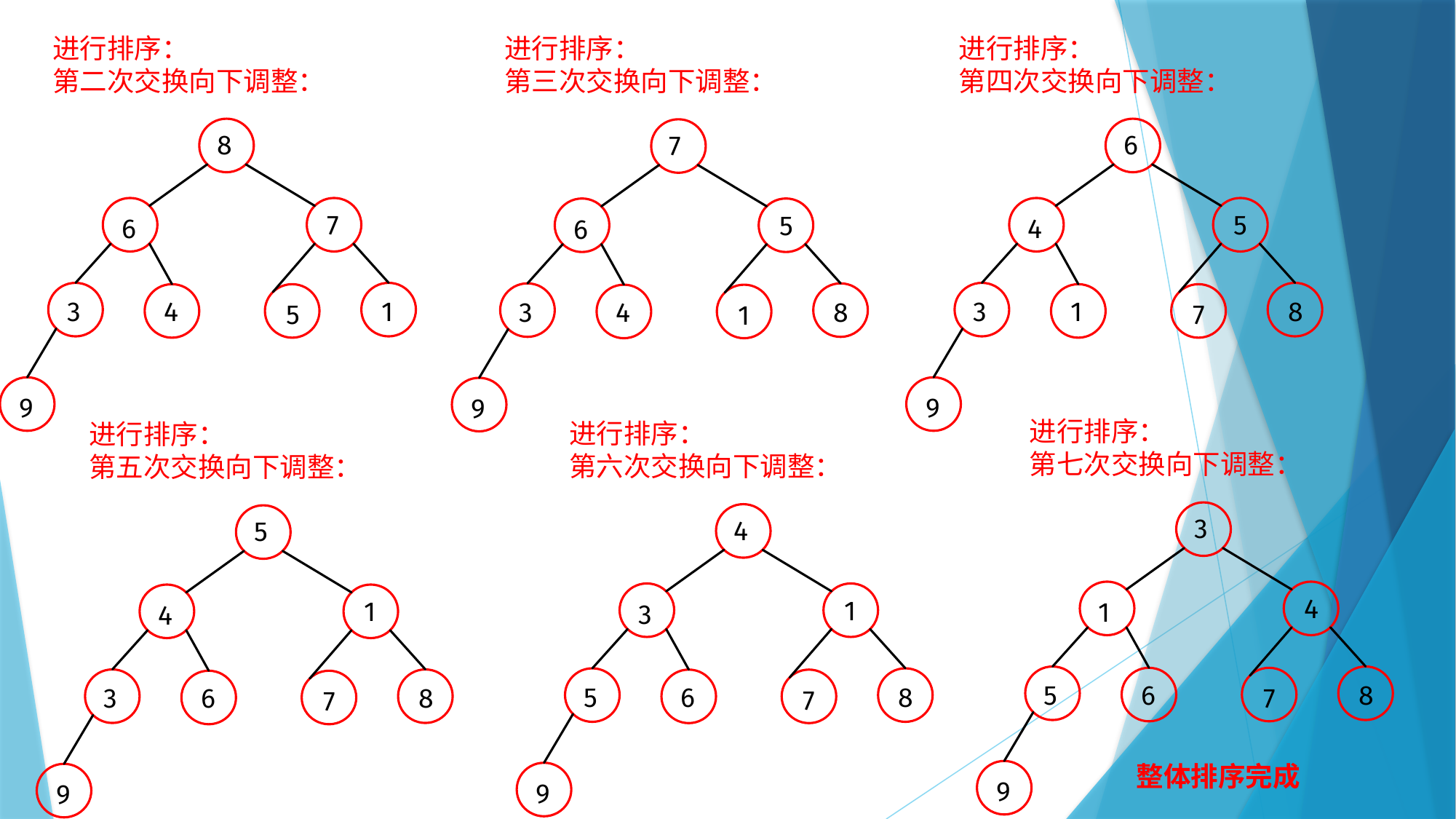

进行排序：
第二次交换向下调整：
进行排序：
第四次交换向下调整：
进行排序：
第三次交换向下调整：

8
6
7

7
5
5
6
4
6

3
4
1
3
1
8
3
4
8
5
7
1

9
9
9
进行排序：
第七次交换向下调整：
进行排序：
第六次交换向下调整：
进行排序：
第五次交换向下调整：

3
4
5

4
1
1
1
3
4

5
6
8
5
6
8
3
6
8
7
7
7
整体排序完成

9
9
9